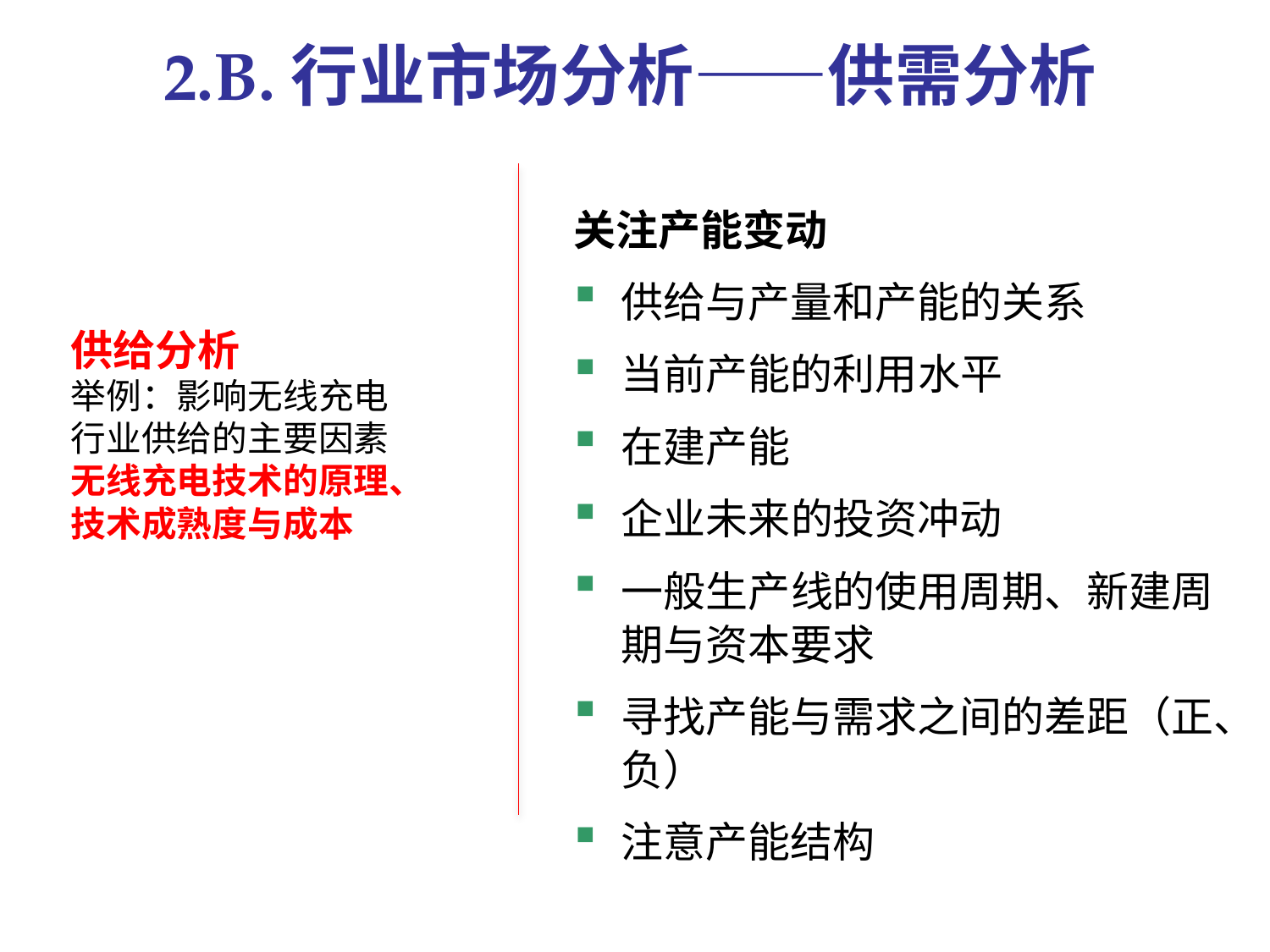

# 2.B.行业市场分析——供需分析
关注产能变动
供给与产量和产能的关系
当前产能的利用水平
在建产能
企业未来的投资冲动
一般生产线的使用周期、新建周期与资本要求
寻找产能与需求之间的差距（正、负）
注意产能结构
供给分析
举例：影响无线充电行业供给的主要因素
无线充电技术的原理、技术成熟度与成本